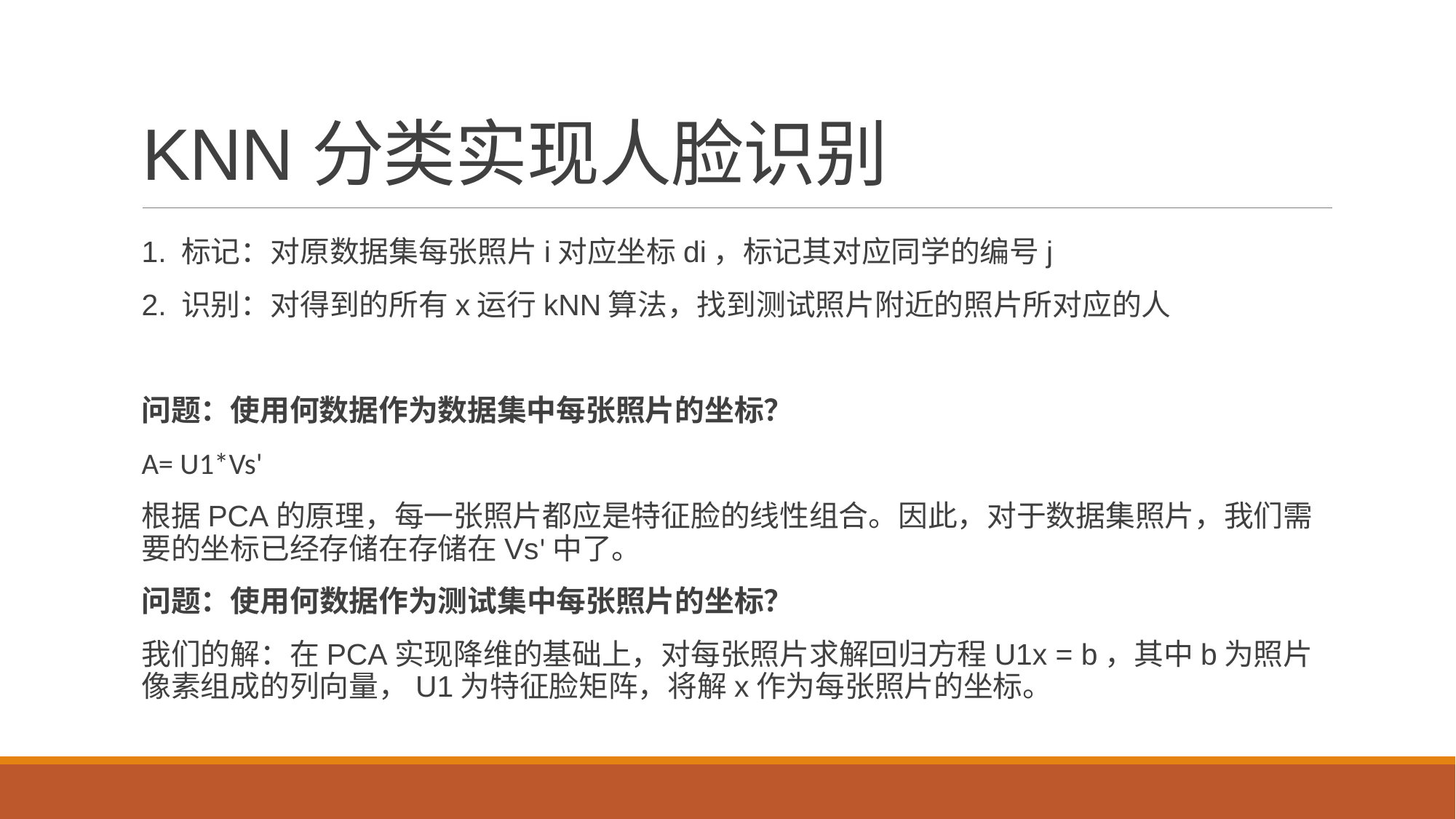

# KNN分类实现人脸识别
1. 标记：对原数据集每张照片i对应坐标di，标记其对应同学的编号j
2. 识别：对得到的所有x运行kNN算法，找到测试照片附近的照片所对应的人

问题：使用何数据作为数据集中每张照片的坐标？
A= U1*Vs'
根据PCA的原理，每一张照片都应是特征脸的线性组合。因此，对于数据集照片，我们需要的坐标已经存储在存储在Vs'中了。
问题：使用何数据作为测试集中每张照片的坐标？
我们的解：在PCA实现降维的基础上，对每张照片求解回归方程U1x = b，其中b为照片像素组成的列向量，U1为特征脸矩阵，将解x作为每张照片的坐标。